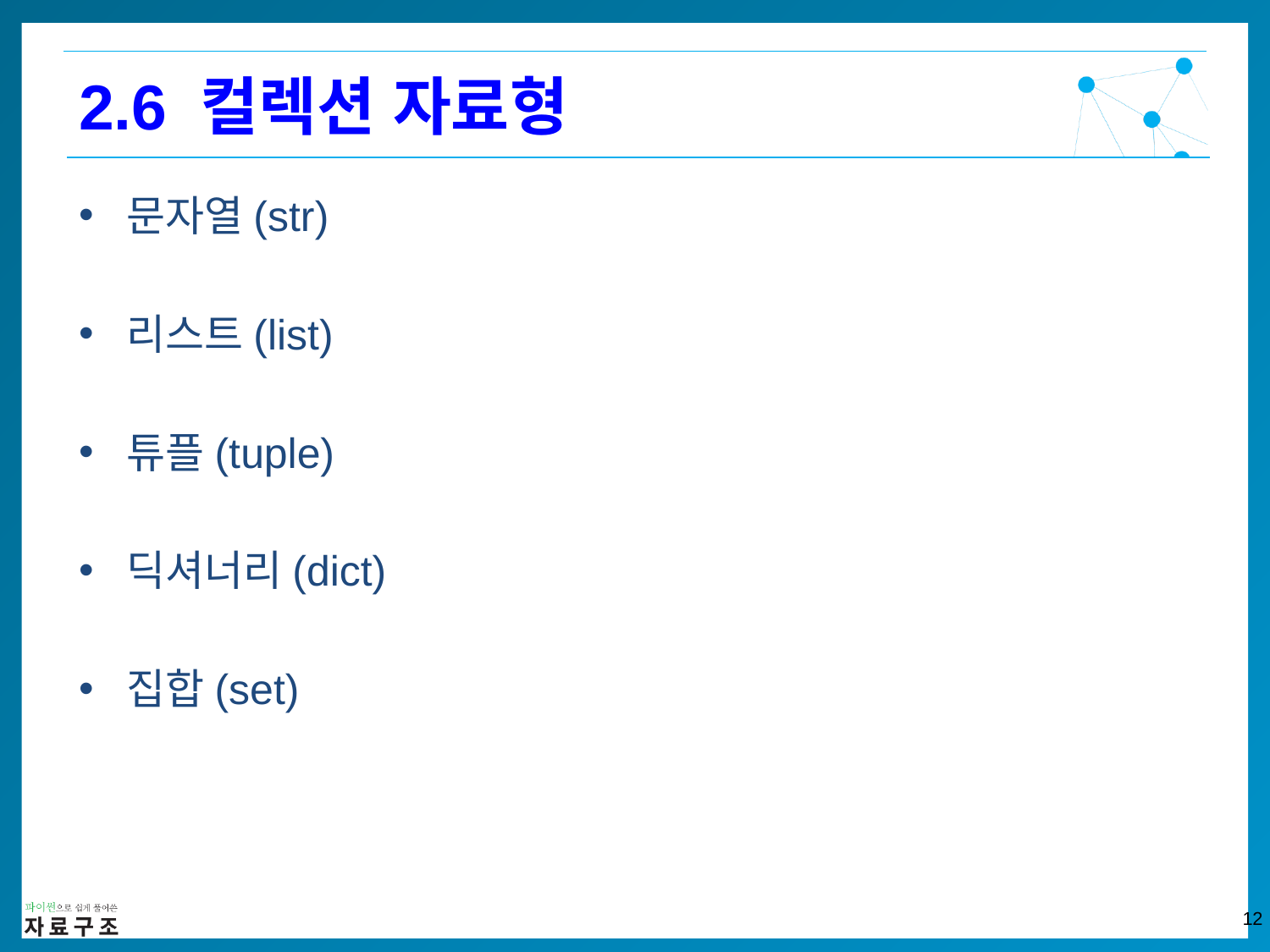

2.6 컬렉션 자료형
문자열(str)

리스트(list)

튜플(tuple)

딕셔너리(dict)

집합(set)